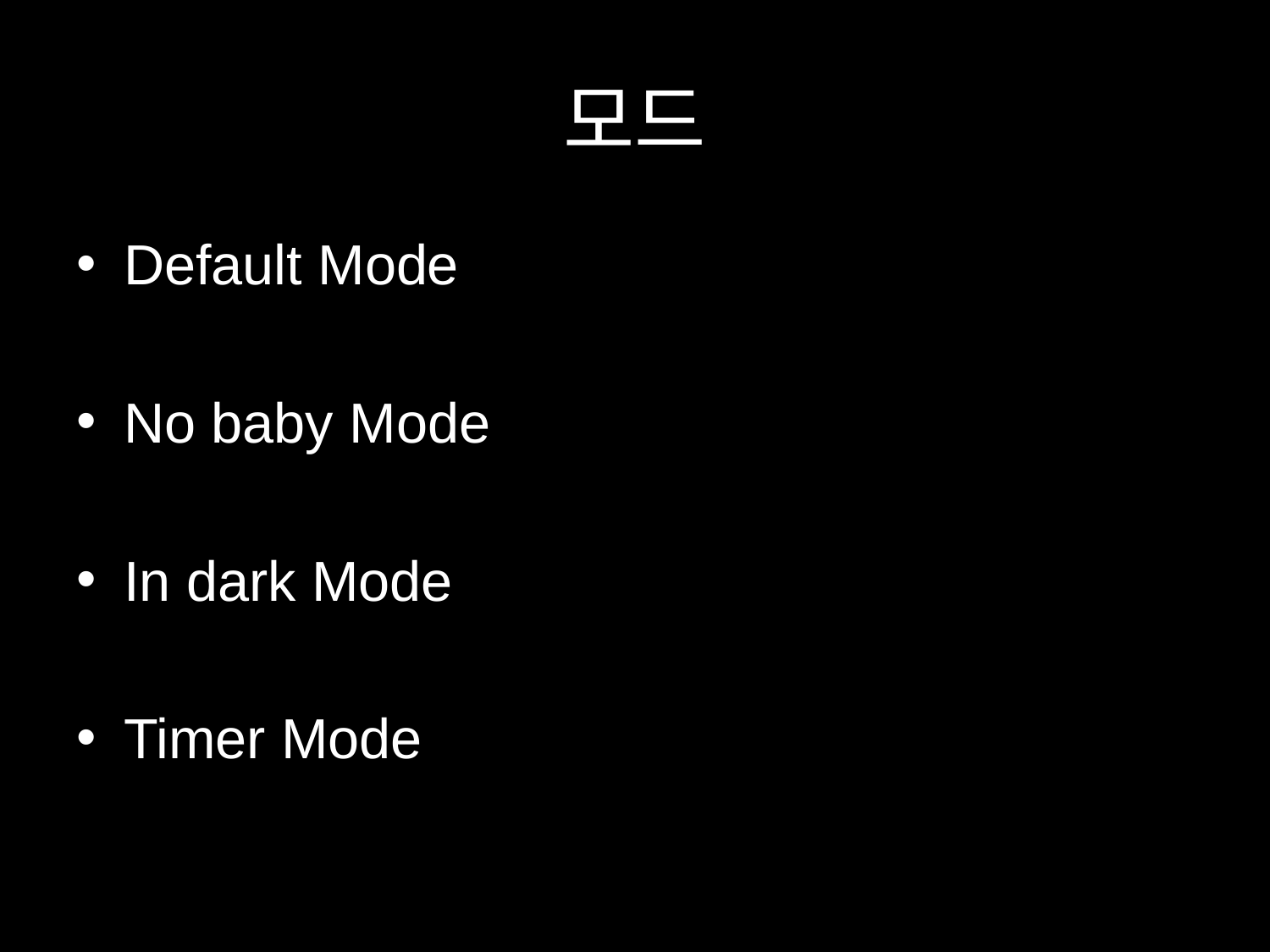

# 모드
Default Mode

No baby Mode

In dark Mode

Timer Mode